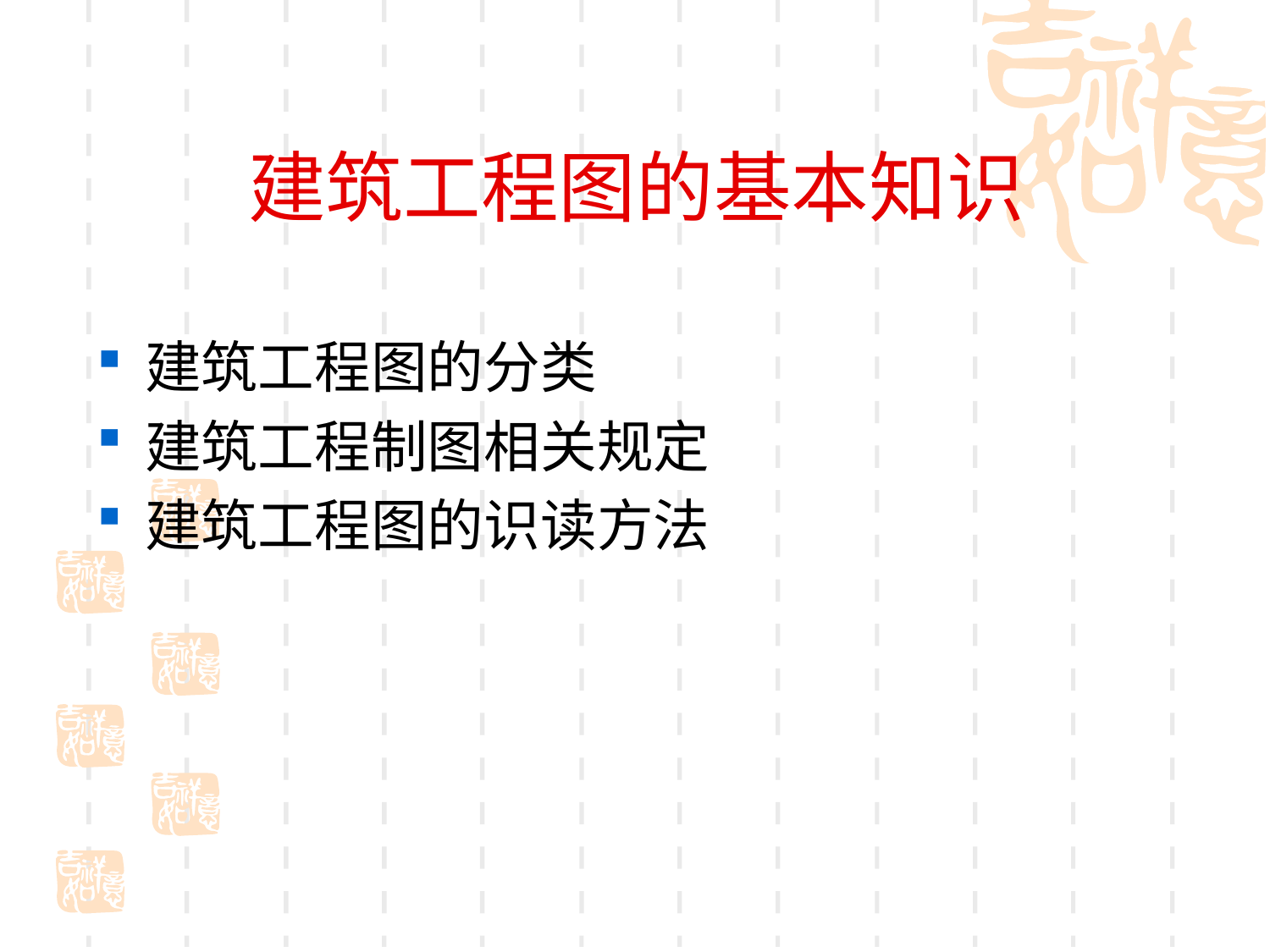

# 建筑工程图的基本知识
建筑工程图的分类
建筑工程制图相关规定
建筑工程图的识读方法